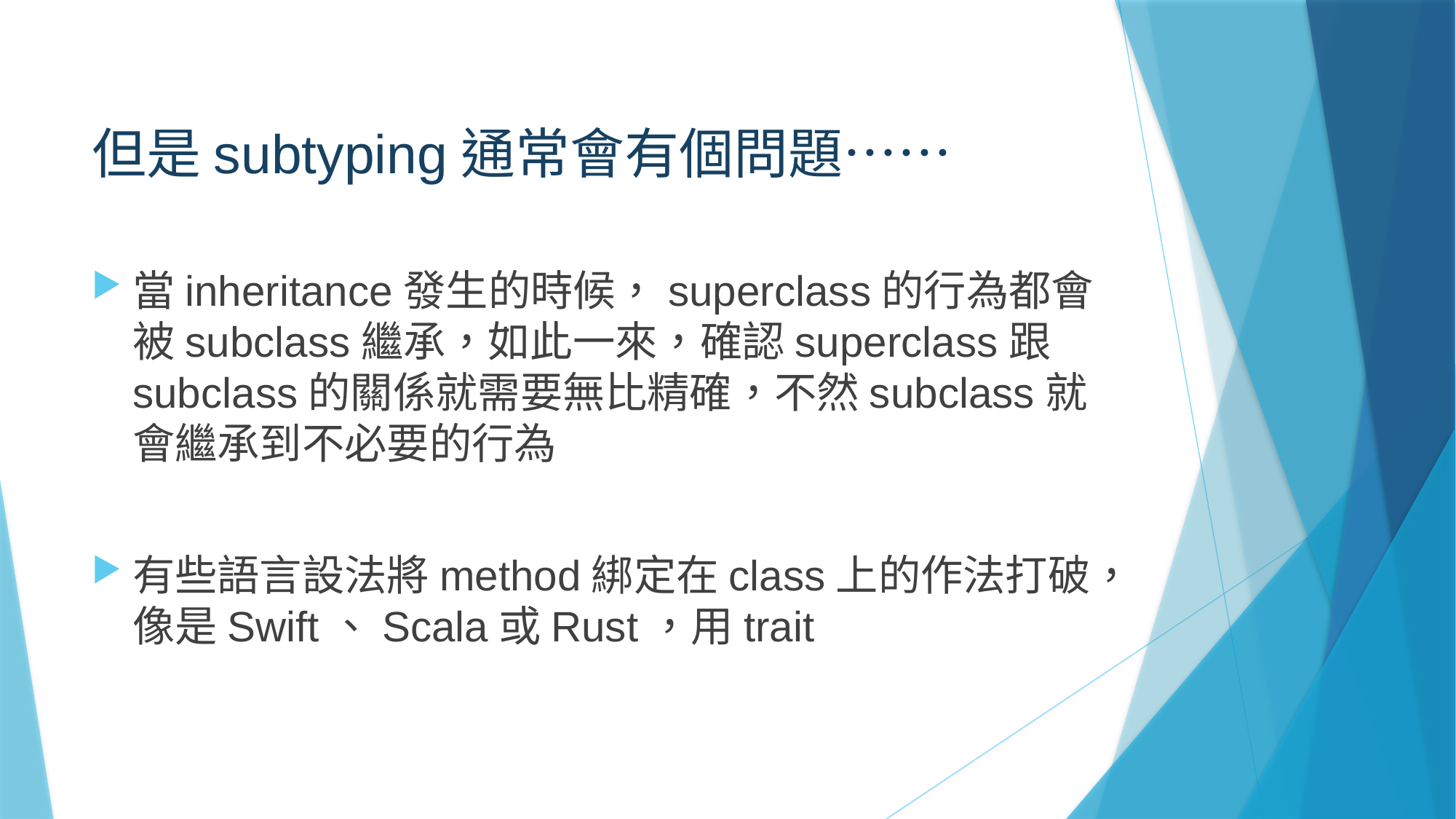

# 但是subtyping通常會有個問題……
當inheritance發生的時候，superclass的行為都會被subclass繼承，如此一來，確認superclass跟subclass的關係就需要無比精確，不然subclass就會繼承到不必要的行為

有些語言設法將method綁定在class上的作法打破，像是Swift、Scala或Rust，用trait